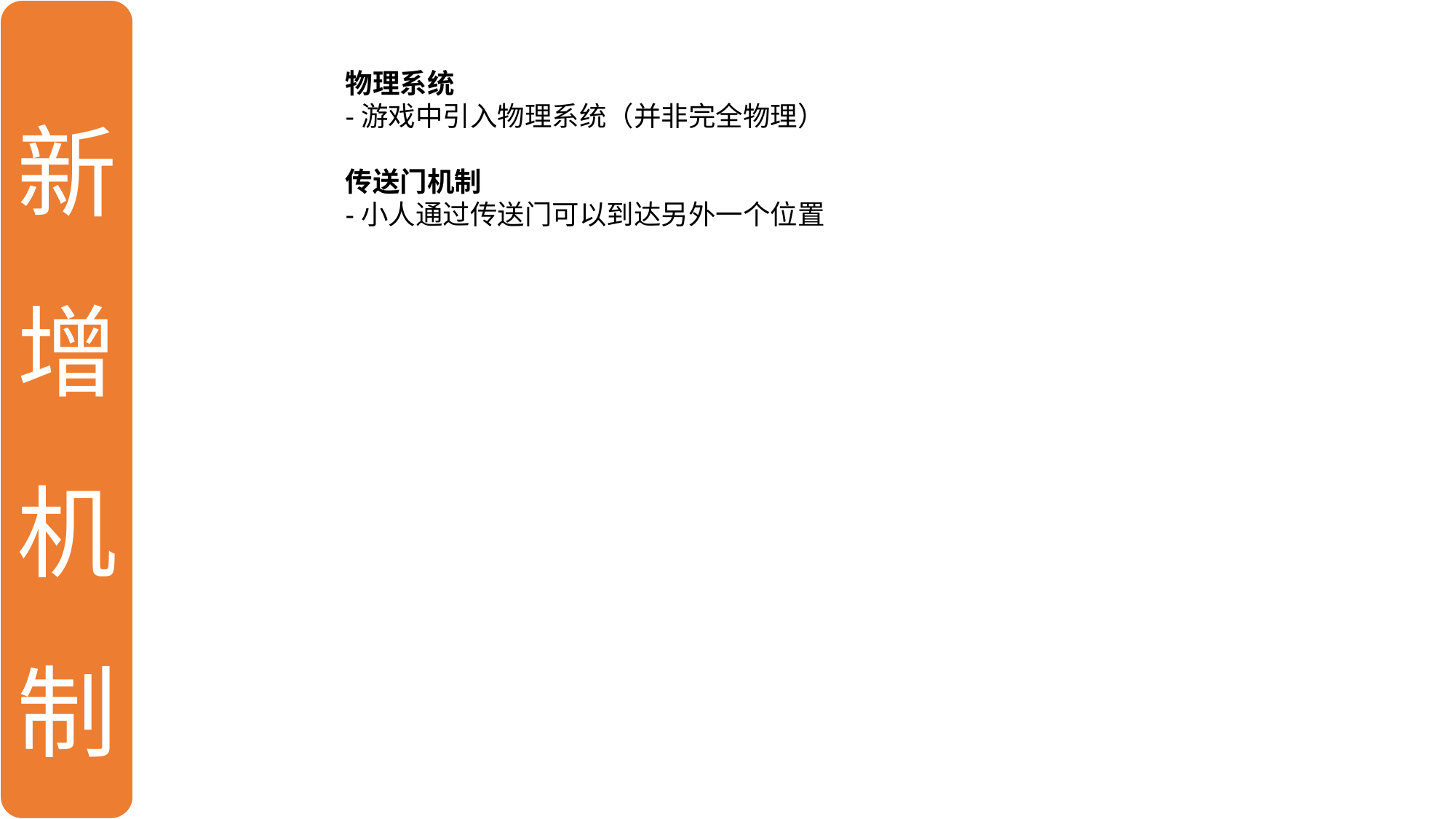

新增机制
物理系统
-游戏中引入物理系统（并非完全物理）

传送门机制
-小人通过传送门可以到达另外一个位置